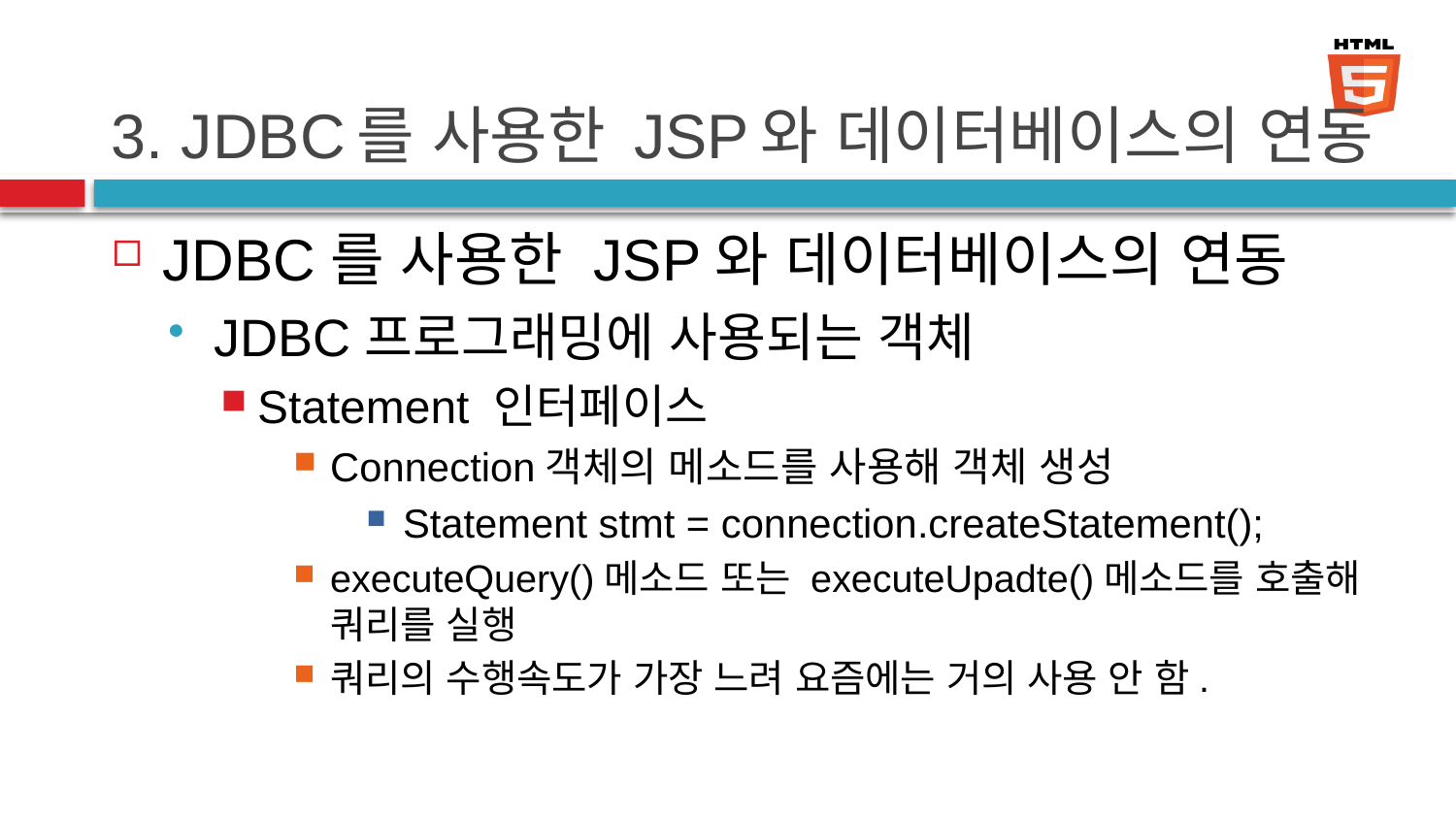

# 3. JDBC를 사용한 JSP와 데이터베이스의 연동
JDBC를 사용한 JSP와 데이터베이스의 연동
JDBC프로그래밍에 사용되는 객체
Statement 인터페이스
Connection객체의 메소드를 사용해 객체 생성
Statement stmt = connection.createStatement();
executeQuery()메소드 또는 executeUpadte()메소드를 호출해 쿼리를 실행
쿼리의 수행속도가 가장 느려 요즘에는 거의 사용 안 함.